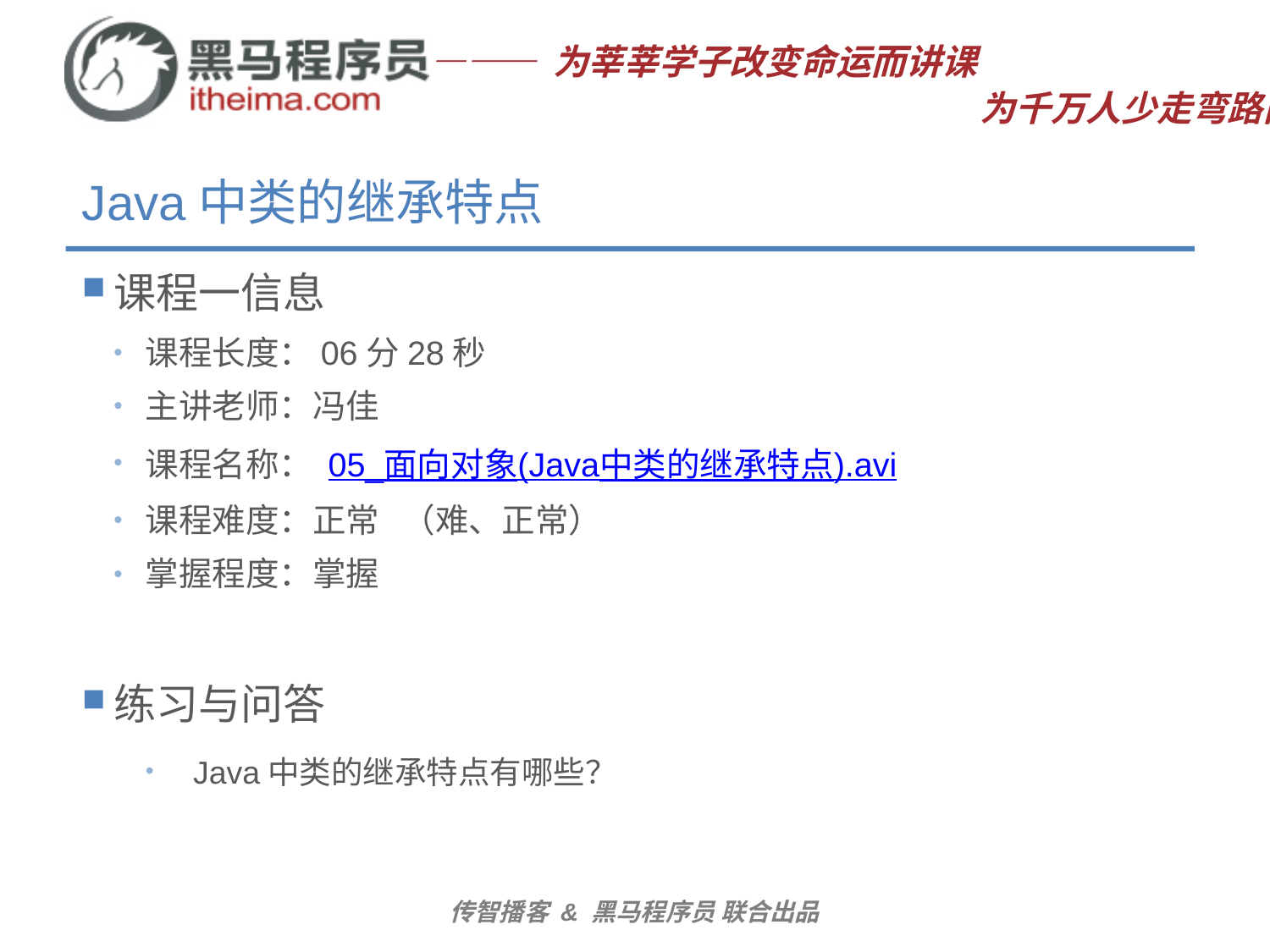

# Java中类的继承特点
课程一信息
课程长度：06分28秒
主讲老师：冯佳
课程名称： 05_面向对象(Java中类的继承特点).avi
课程难度：正常   （难、正常）
掌握程度：掌握

练习与问答
Java中类的继承特点有哪些？